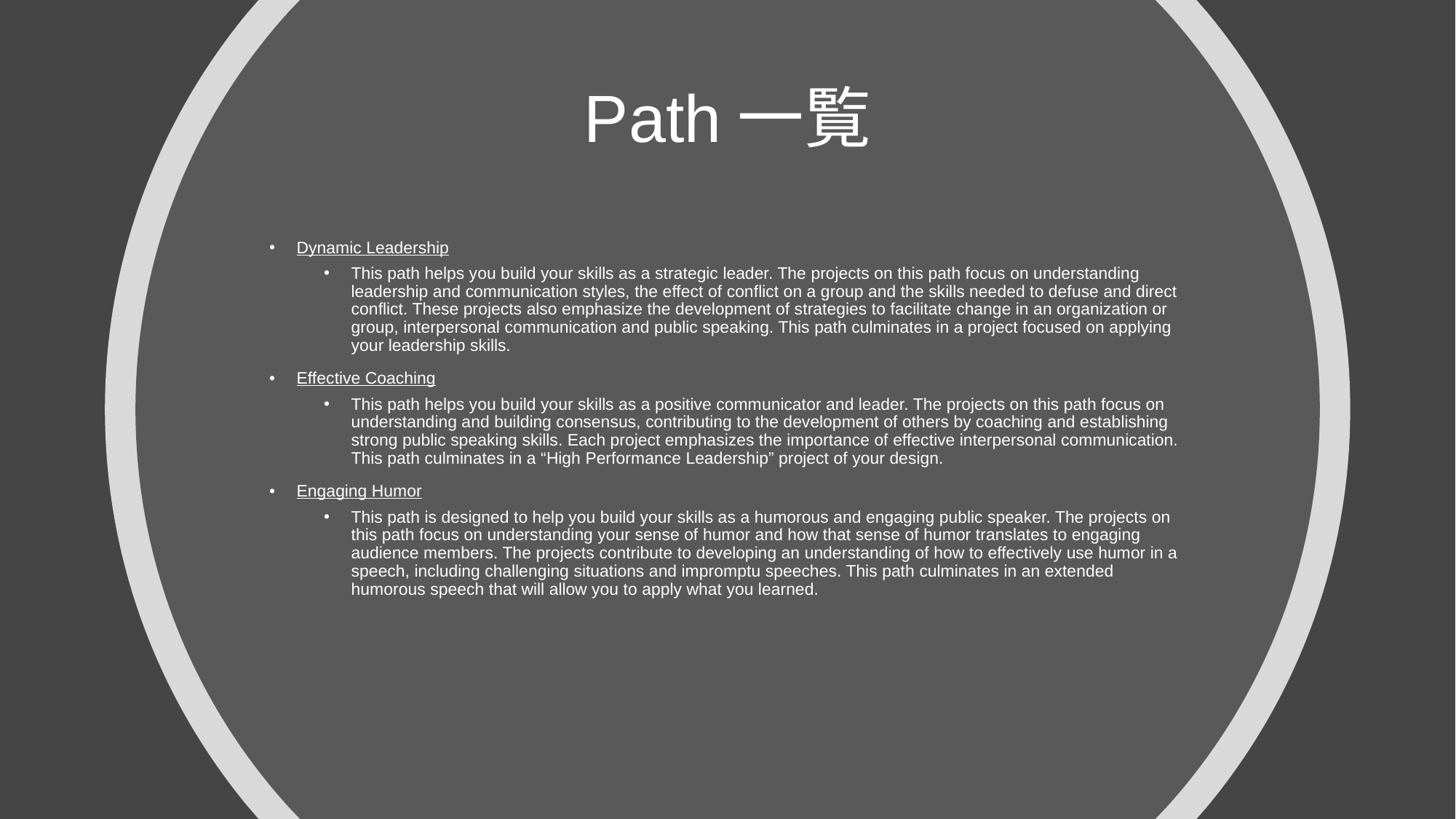

# Path一覧
Dynamic Leadership
This path helps you build your skills as a strategic leader. The projects on this path focus on understanding leadership and communication styles, the effect of conflict on a group and the skills needed to defuse and direct conflict. These projects also emphasize the development of strategies to facilitate change in an organization or group, interpersonal communication and public speaking. This path culminates in a project focused on applying your leadership skills.
Effective Coaching
This path helps you build your skills as a positive communicator and leader. The projects on this path focus on understanding and building consensus, contributing to the development of others by coaching and establishing strong public speaking skills. Each project emphasizes the importance of effective interpersonal communication. This path culminates in a “High Performance Leadership” project of your design.
Engaging Humor
This path is designed to help you build your skills as a humorous and engaging public speaker. The projects on this path focus on understanding your sense of humor and how that sense of humor translates to engaging audience members. The projects contribute to developing an understanding of how to effectively use humor in a speech, including challenging situations and impromptu speeches. This path culminates in an extended humorous speech that will allow you to apply what you learned.